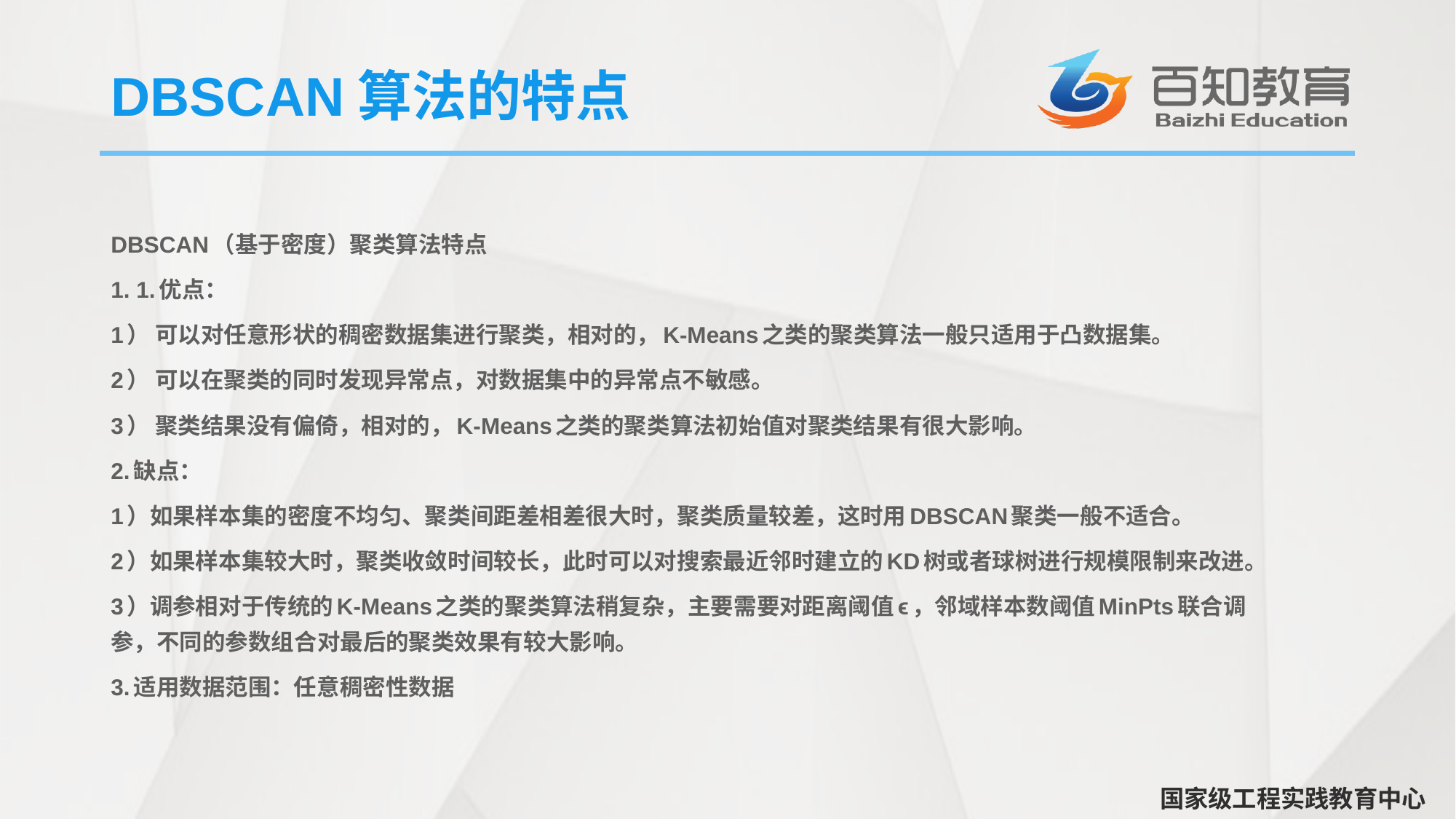

# DBSCAN算法的特点

DBSCAN（基于密度）聚类算法特点
1. 1.优点：
1） 可以对任意形状的稠密数据集进行聚类，相对的，K-Means之类的聚类算法一般只适用于凸数据集。
2） 可以在聚类的同时发现异常点，对数据集中的异常点不敏感。
3） 聚类结果没有偏倚，相对的，K-Means之类的聚类算法初始值对聚类结果有很大影响。
2.缺点：
1）如果样本集的密度不均匀、聚类间距差相差很大时，聚类质量较差，这时用DBSCAN聚类一般不适合。
2）如果样本集较大时，聚类收敛时间较长，此时可以对搜索最近邻时建立的KD树或者球树进行规模限制来改进。
3）调参相对于传统的K-Means之类的聚类算法稍复杂，主要需要对距离阈值ϵ，邻域样本数阈值MinPts联合调参，不同的参数组合对最后的聚类效果有较大影响。
3.适用数据范围：任意稠密性数据